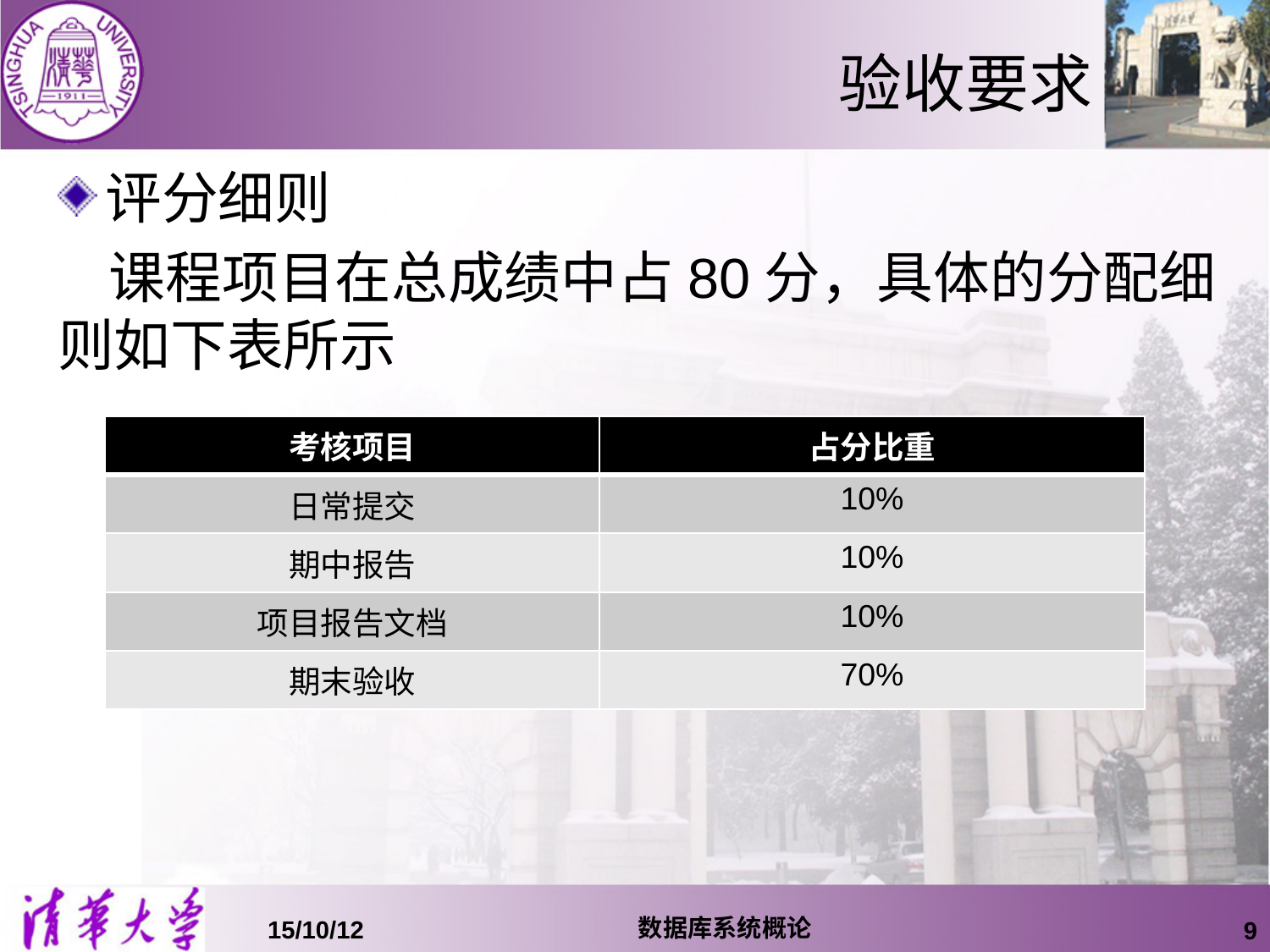

# 验收要求
评分细则
   课程项目在总成绩中占80分，具体的分配细则如下表所示
| 考核项目 | 占分比重 |
| --- | --- |
| 日常提交 | 10% |
| 期中报告 | 10% |
| 项目报告文档 | 10% |
| 期末验收 | 70% |
数据库系统概论
15/10/12
9